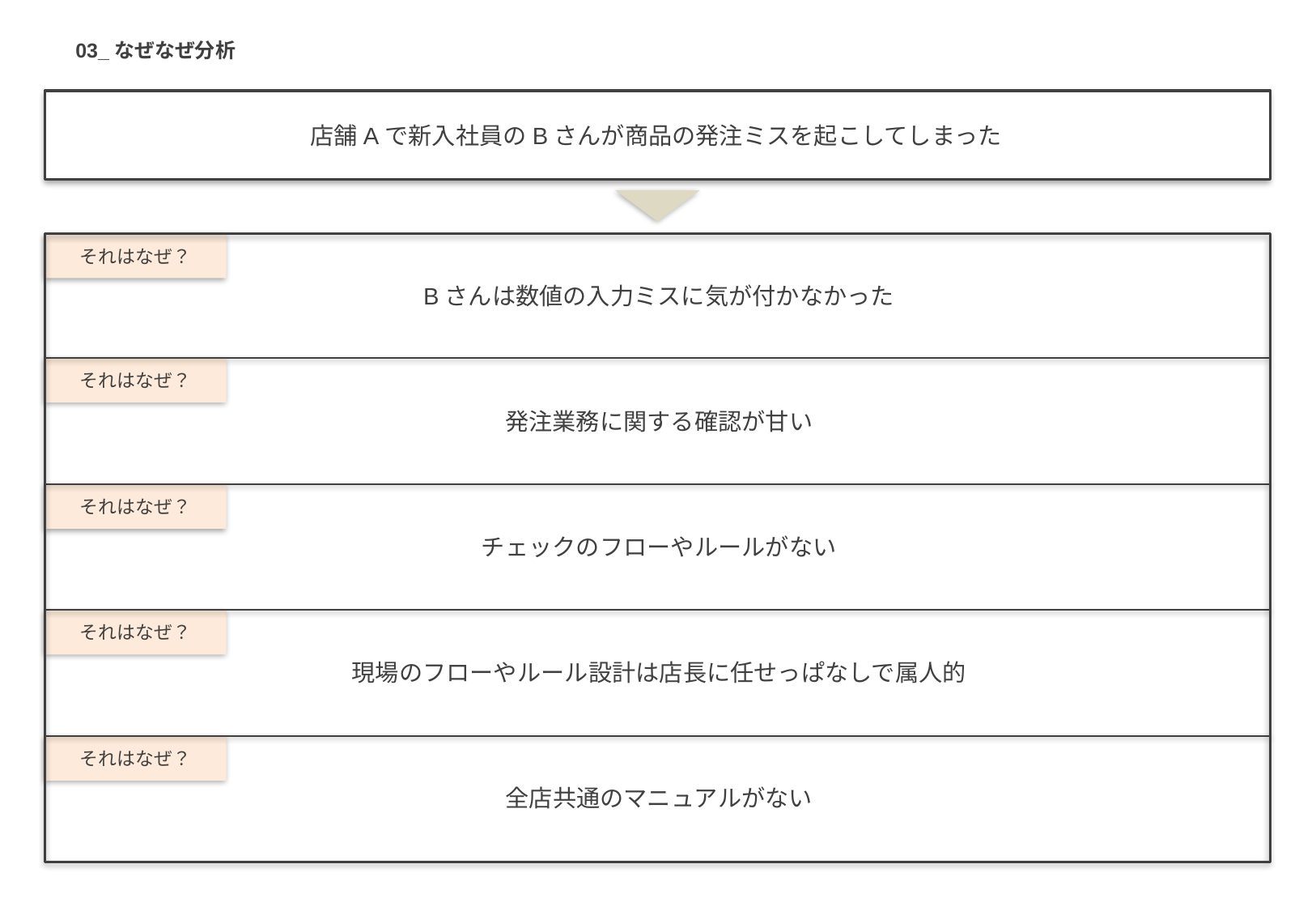

03_なぜなぜ分析

店舗Aで新入社員のBさんが商品の発注ミスを起こしてしまった

それはなぜ？

Bさんは数値の入力ミスに気が付かなかった

それはなぜ？
発注業務に関する確認が甘い

それはなぜ？
チェックのフローやルールがない

それはなぜ？
現場のフローやルール設計は店長に任せっぱなしで属人的

それはなぜ？
全店共通のマニュアルがない